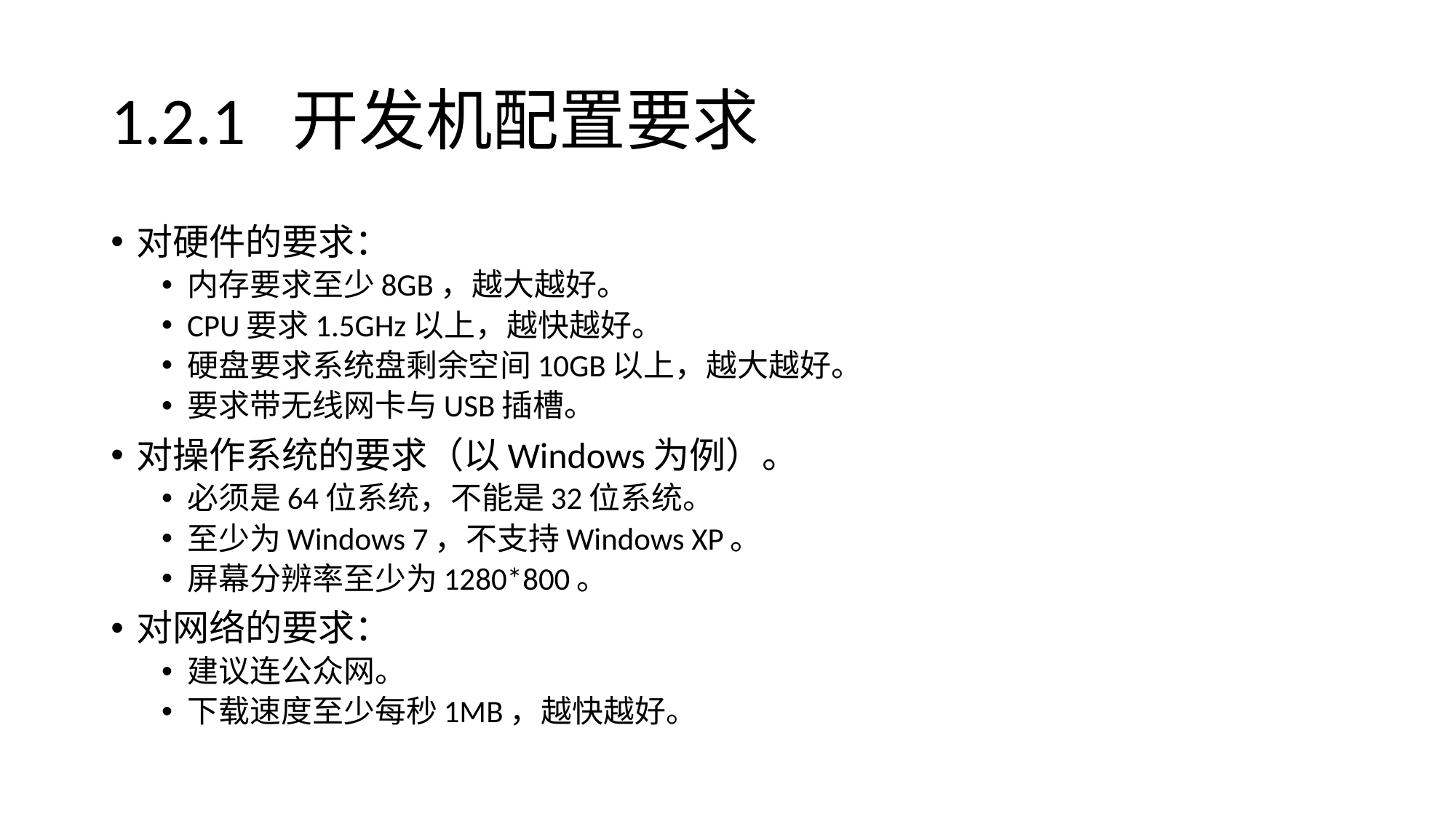

# 1.2.1  开发机配置要求
对硬件的要求：
内存要求至少8GB，越大越好。
CPU要求1.5GHz以上，越快越好。
硬盘要求系统盘剩余空间10GB以上，越大越好。
要求带无线网卡与USB插槽。
对操作系统的要求（以Windows为例）。
必须是64位系统，不能是32位系统。
至少为Windows 7，不支持Windows XP。
屏幕分辨率至少为1280*800。
对网络的要求：
建议连公众网。
下载速度至少每秒1MB，越快越好。